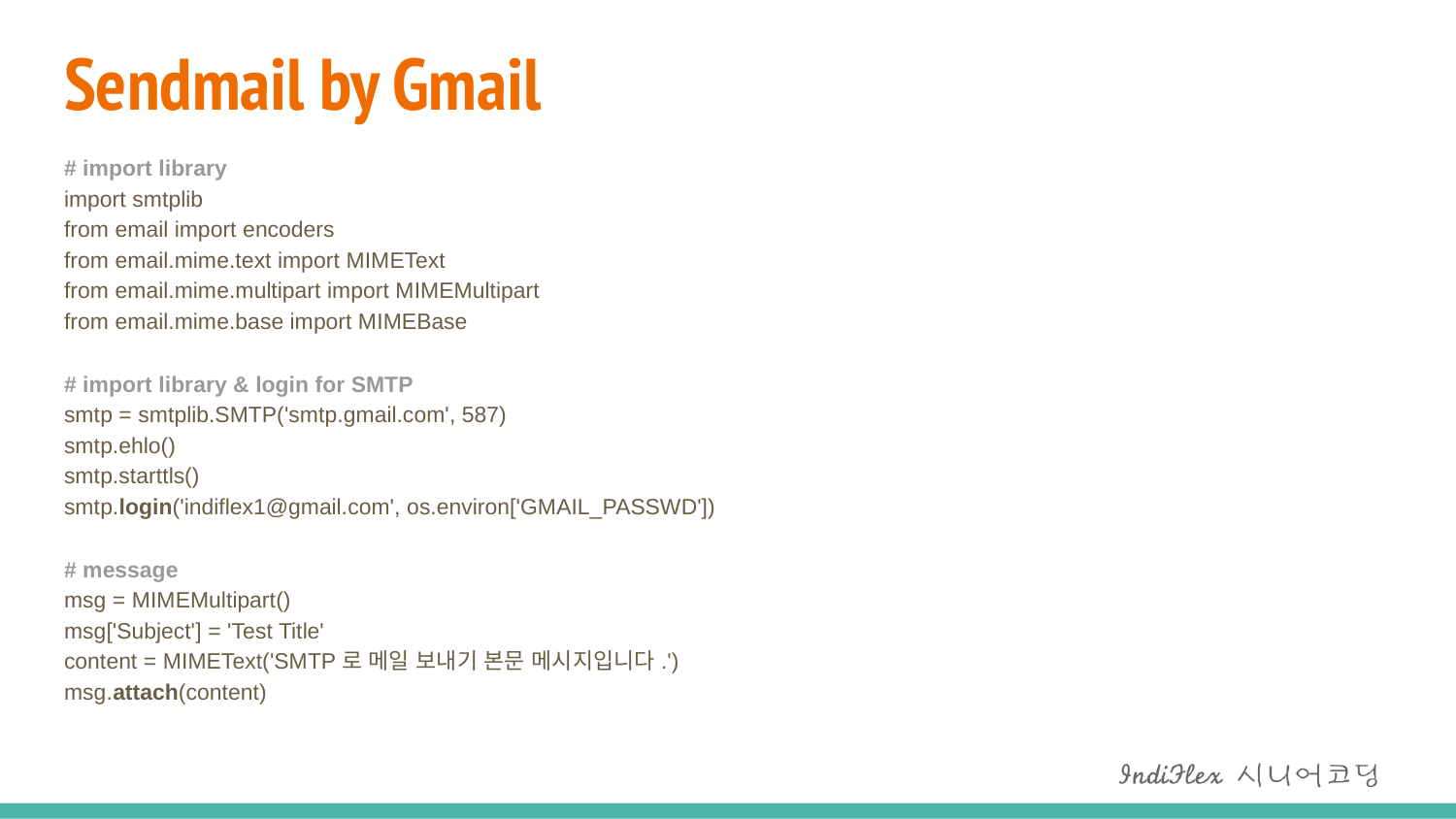

# Sendmail by Gmail
# import library import smtplib from email import encoders from email.mime.text import MIMEText from email.mime.multipart import MIMEMultipart from email.mime.base import MIMEBase
# import library & login for SMTP smtp = smtplib.SMTP('smtp.gmail.com', 587) smtp.ehlo() smtp.starttls() smtp.login('indiflex1@gmail.com', os.environ['GMAIL_PASSWD'])
# message msg = MIMEMultipart() msg['Subject'] = 'Test Title' content = MIMEText('SMTP로 메일 보내기 본문 메시지입니다.') msg.attach(content)